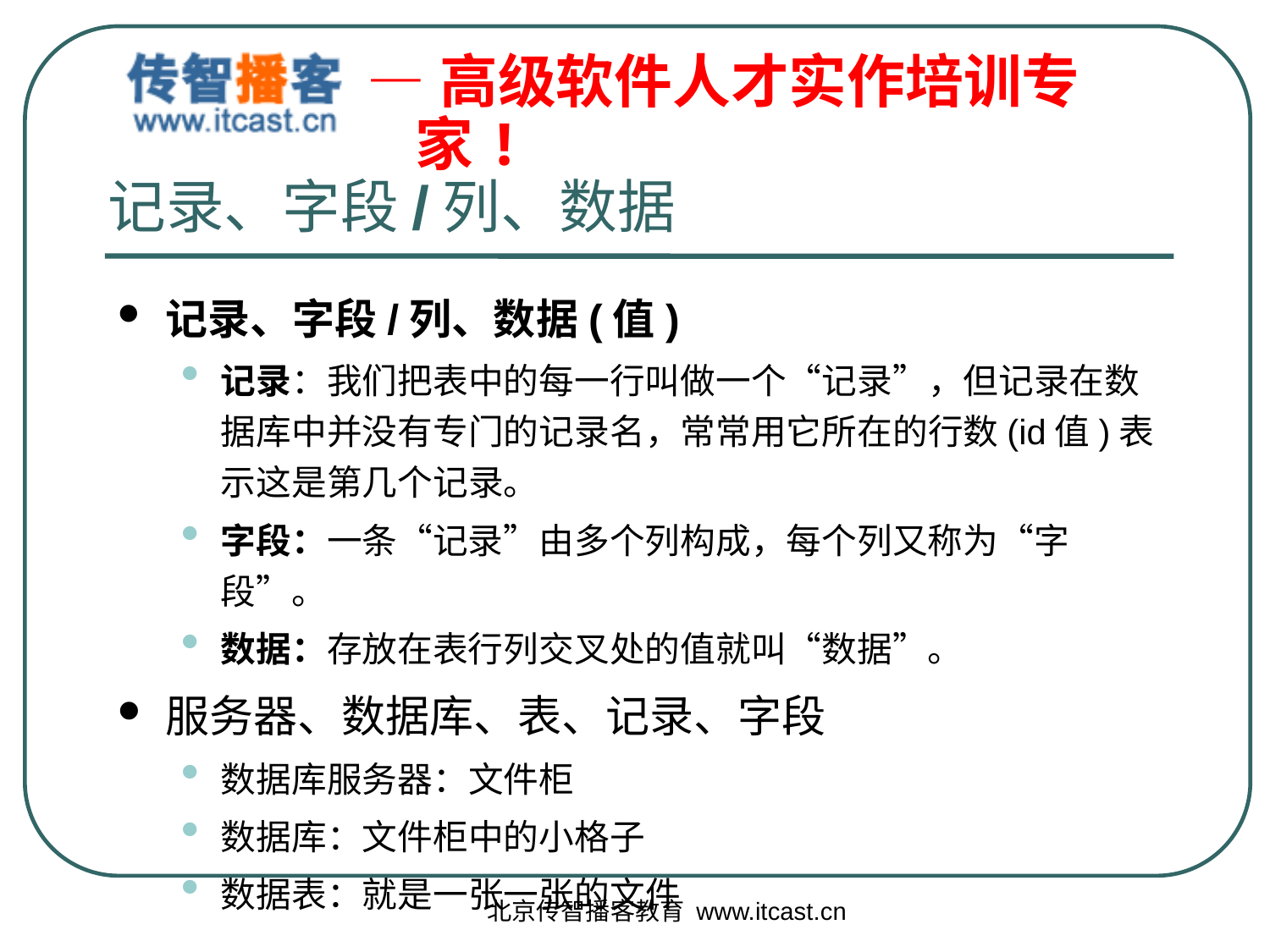

# 记录、字段/列、数据
记录、字段/列、数据(值)
记录：我们把表中的每一行叫做一个“记录”，但记录在数据库中并没有专门的记录名，常常用它所在的行数(id值)表示这是第几个记录。
字段：一条“记录”由多个列构成，每个列又称为“字段”。
数据：存放在表行列交叉处的值就叫“数据”。
服务器、数据库、表、记录、字段
数据库服务器：文件柜
数据库：文件柜中的小格子
数据表：就是一张一张的文件